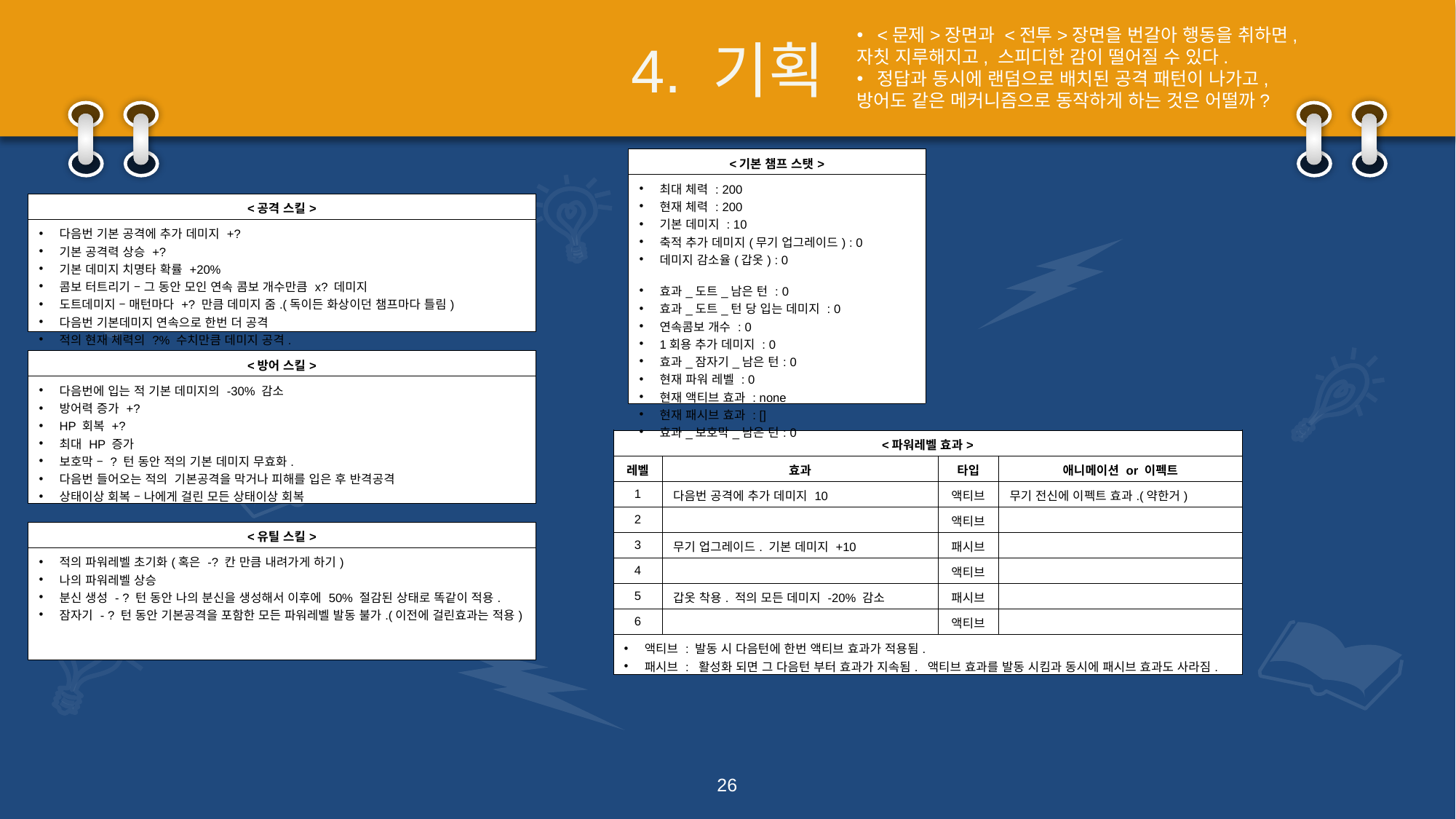

# 4. 기획
<문제>장면과 <전투>장면을 번갈아 행동을 취하면,
자칫 지루해지고, 스피디한 감이 떨어질 수 있다.
정답과 동시에 랜덤으로 배치된 공격 패턴이 나가고,
방어도 같은 메커니즘으로 동작하게 하는 것은 어떨까?

| <기본 챔프 스탯> |
| --- |
| 최대 체력 : 200 현재 체력 : 200 기본 데미지 : 10 축적 추가 데미지(무기 업그레이드) : 0 데미지 감소율(갑옷) : 0 효과\_도트\_남은 턴 : 0 효과\_도트\_턴 당 입는 데미지 : 0 연속콤보 개수 : 0 1회용 추가 데미지 : 0 효과\_잠자기\_남은 턴: 0 현재 파워 레벨 : 0 현재 액티브 효과 : none 현재 패시브 효과 : [] 효과\_보호막\_남은 턴: 0 |
| <공격 스킬> |
| --- |
| 다음번 기본 공격에 추가 데미지 +? 기본 공격력 상승 +? 기본 데미지 치명타 확률 +20% 콤보 터트리기 – 그 동안 모인 연속 콤보 개수만큼 x? 데미지 도트데미지 – 매턴마다 +? 만큼 데미지 줌.(독이든 화상이던 챔프마다 틀림) 다음번 기본데미지 연속으로 한번 더 공격 적의 현재 체력의 ?% 수치만큼 데미지 공격. |
| <방어 스킬> |
| --- |
| 다음번에 입는 적 기본 데미지의 -30% 감소 방어력 증가 +? HP 회복 +? 최대 HP 증가 보호막 – ? 턴 동안 적의 기본 데미지 무효화. 다음번 들어오는 적의 기본공격을 막거나 피해를 입은 후 반격공격 상태이상 회복 – 나에게 걸린 모든 상태이상 회복 |
| <파워레벨 효과> |  |  |  |
| --- | --- | --- | --- |
| 레벨 | 효과 | 타입 | 애니메이션 or 이펙트 |
| 1 | 다음번 공격에 추가 데미지 10 | 액티브 | 무기 전신에 이펙트 효과.(약한거) |
| 2 |  | 액티브 |  |
| 3 | 무기 업그레이드. 기본 데미지 +10 | 패시브 |  |
| 4 |  | 액티브 |  |
| 5 | 갑옷 착용. 적의 모든 데미지 -20% 감소 | 패시브 |  |
| 6 |  | 액티브 |  |
| 액티브 : 발동 시 다음턴에 한번 액티브 효과가 적용됨. 패시브 : 활성화 되면 그 다음턴 부터 효과가 지속됨. 액티브 효과를 발동 시킴과 동시에 패시브 효과도 사라짐. |  |  |  |
| <유틸 스킬> |
| --- |
| 적의 파워레벨 초기화(혹은 -? 칸 만큼 내려가게 하기) 나의 파워레벨 상승 분신 생성 - ? 턴 동안 나의 분신을 생성해서 이후에 50% 절감된 상태로 똑같이 적용. 잠자기 - ? 턴 동안 기본공격을 포함한 모든 파워레벨 발동 불가.(이전에 걸린효과는 적용) |
26